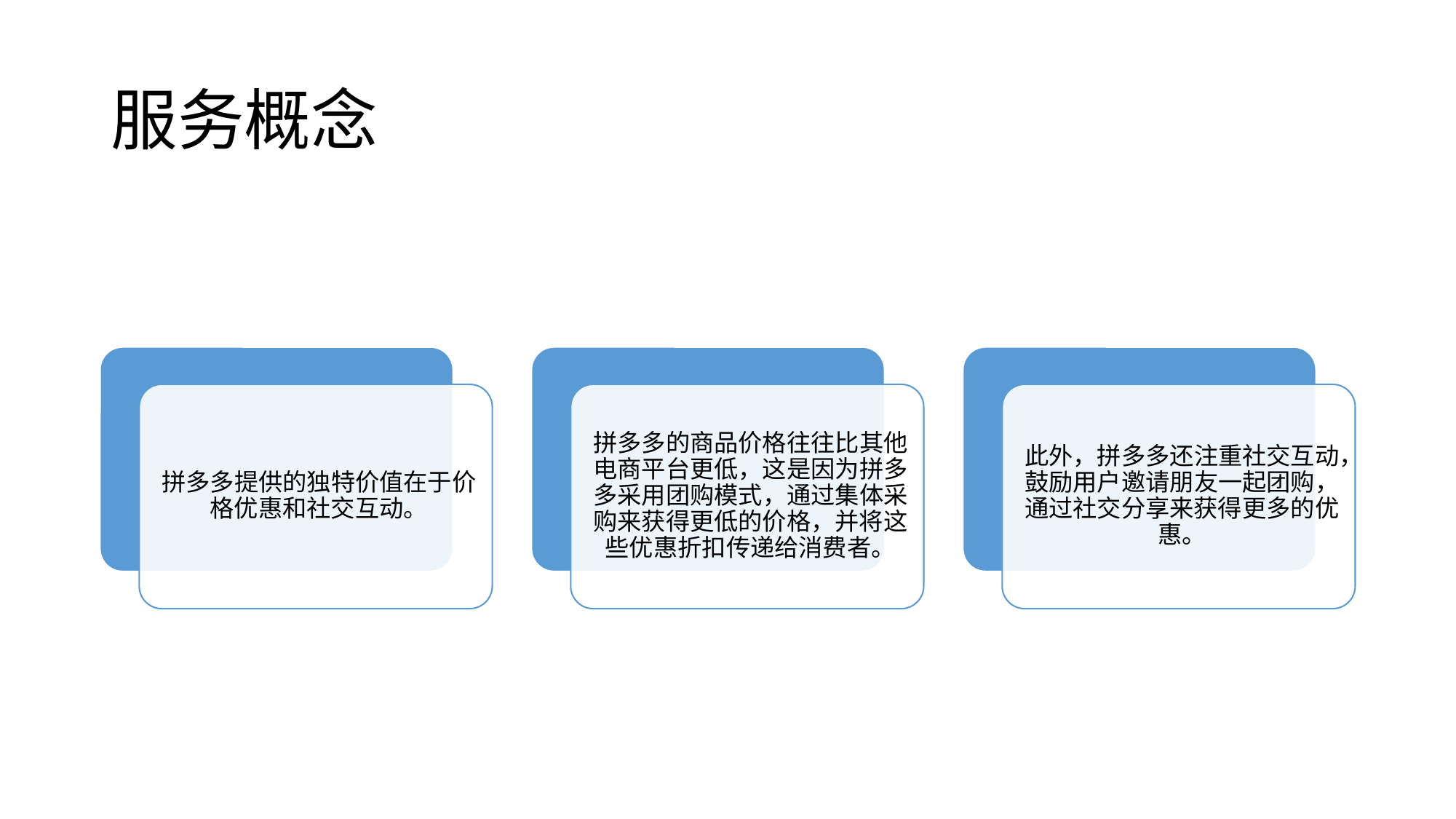

# 服务概念
拼多多提供的独特价值在于价格优惠和社交互动。
拼多多的商品价格往往比其他电商平台更低，这是因为拼多多采用团购模式，通过集体采购来获得更低的价格，并将这些优惠折扣传递给消费者。
此外，拼多多还注重社交互动，鼓励用户邀请朋友一起团购，通过社交分享来获得更多的优惠。